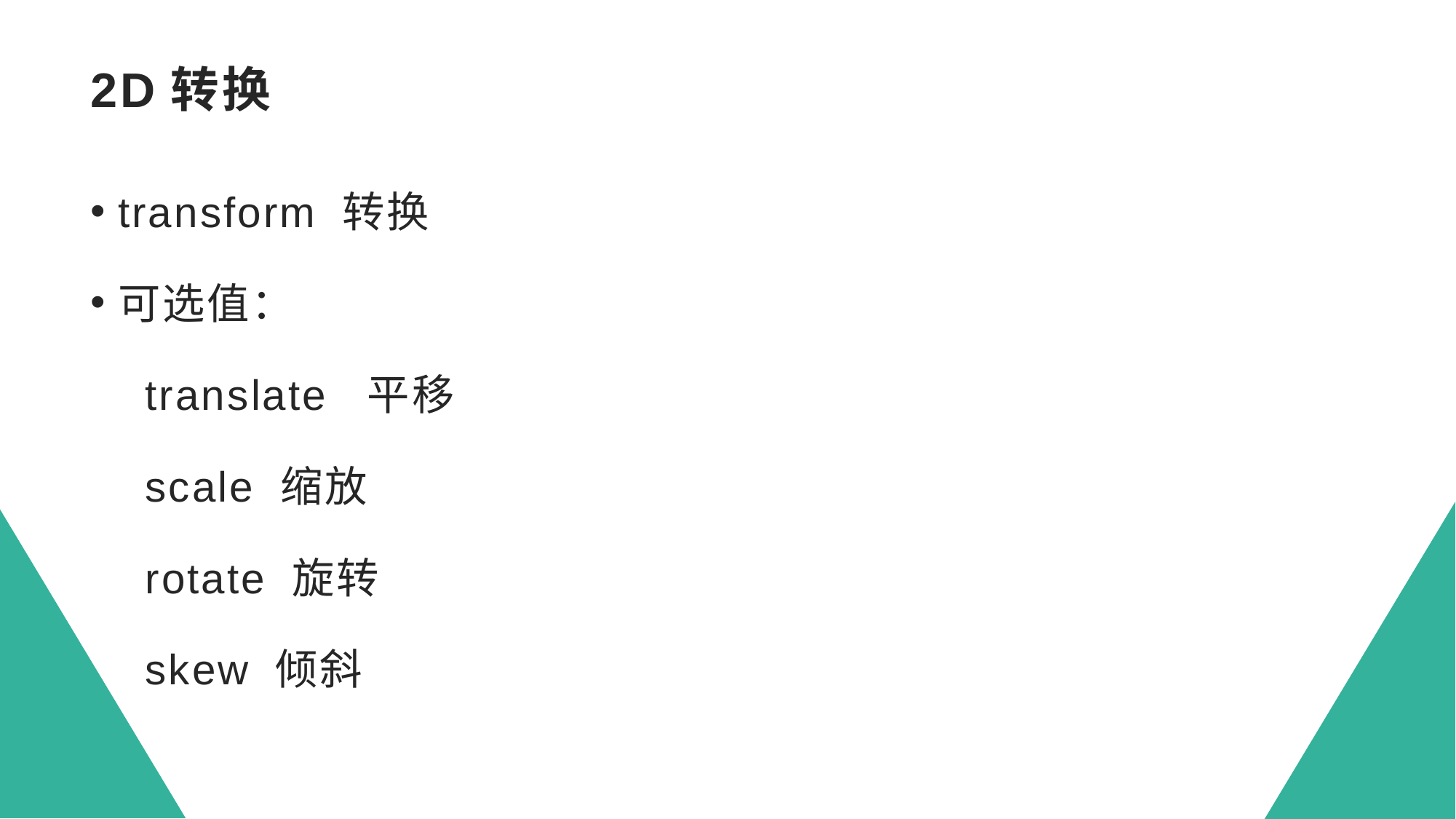

# 2D转换
transform 转换
可选值：
translate  平移
scale 缩放
rotate 旋转
skew 倾斜